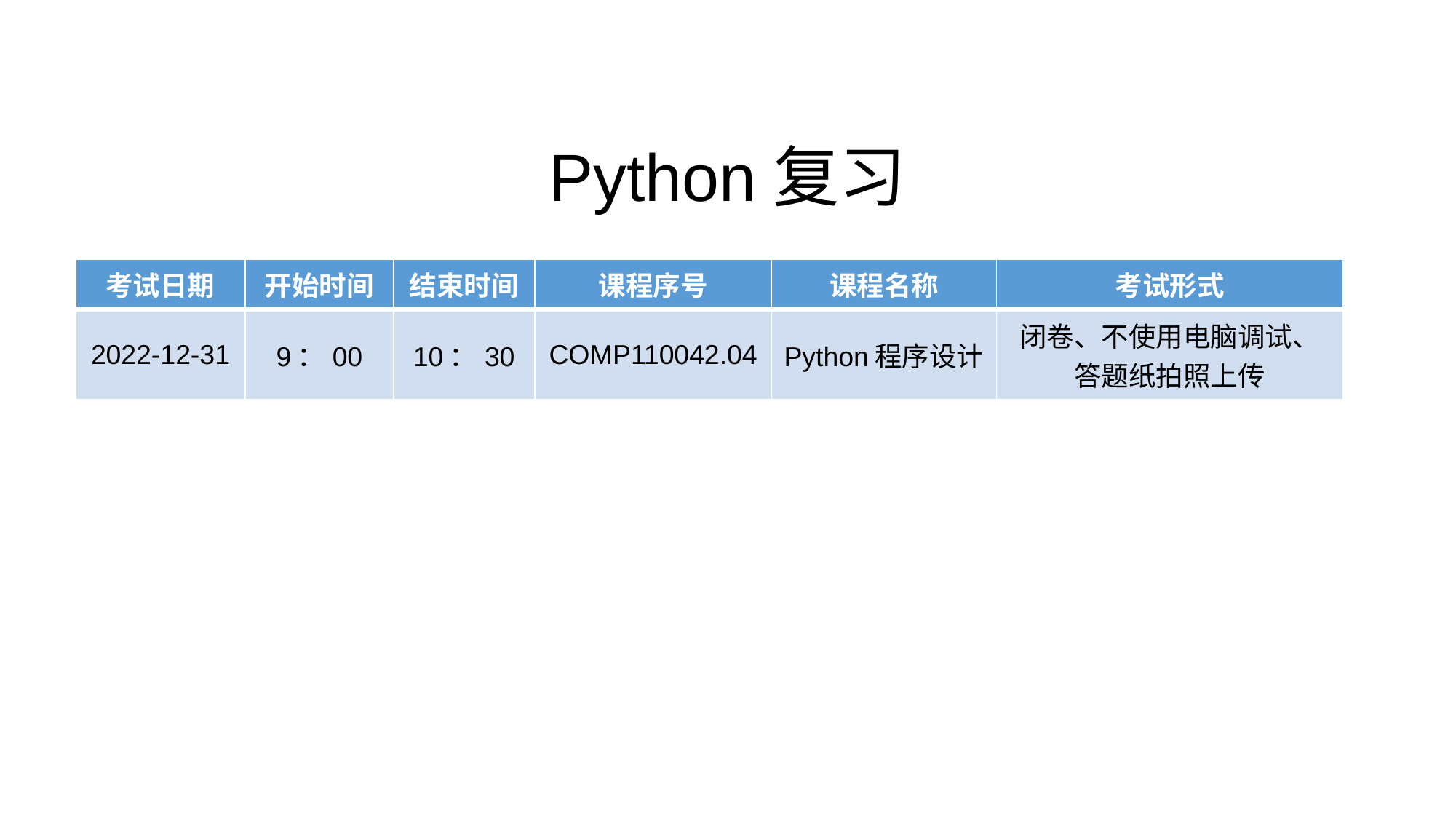

# Python复习
| 考试日期 | 开始时间 | 结束时间 | 课程序号 | 课程名称 | 考试形式 |
| --- | --- | --- | --- | --- | --- |
| 2022-12-31 | 9：00 | 10：30 | COMP110042.04 | Python程序设计 | 闭卷、不使用电脑调试、答题纸拍照上传 |